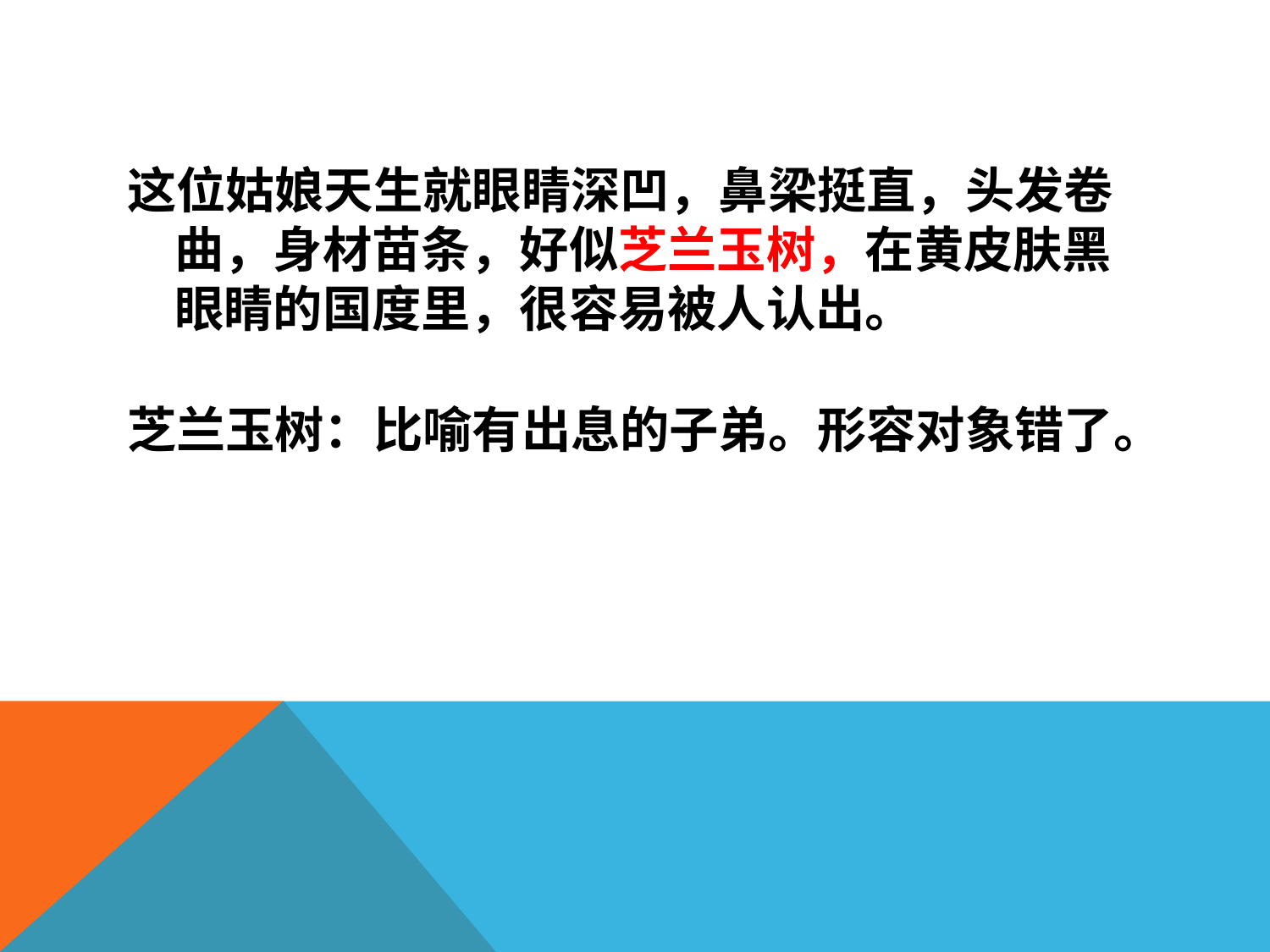

#
这位姑娘天生就眼睛深凹，鼻梁挺直，头发卷曲，身材苗条，好似芝兰玉树，在黄皮肤黑眼睛的国度里，很容易被人认出。

芝兰玉树：比喻有出息的子弟。形容对象错了。